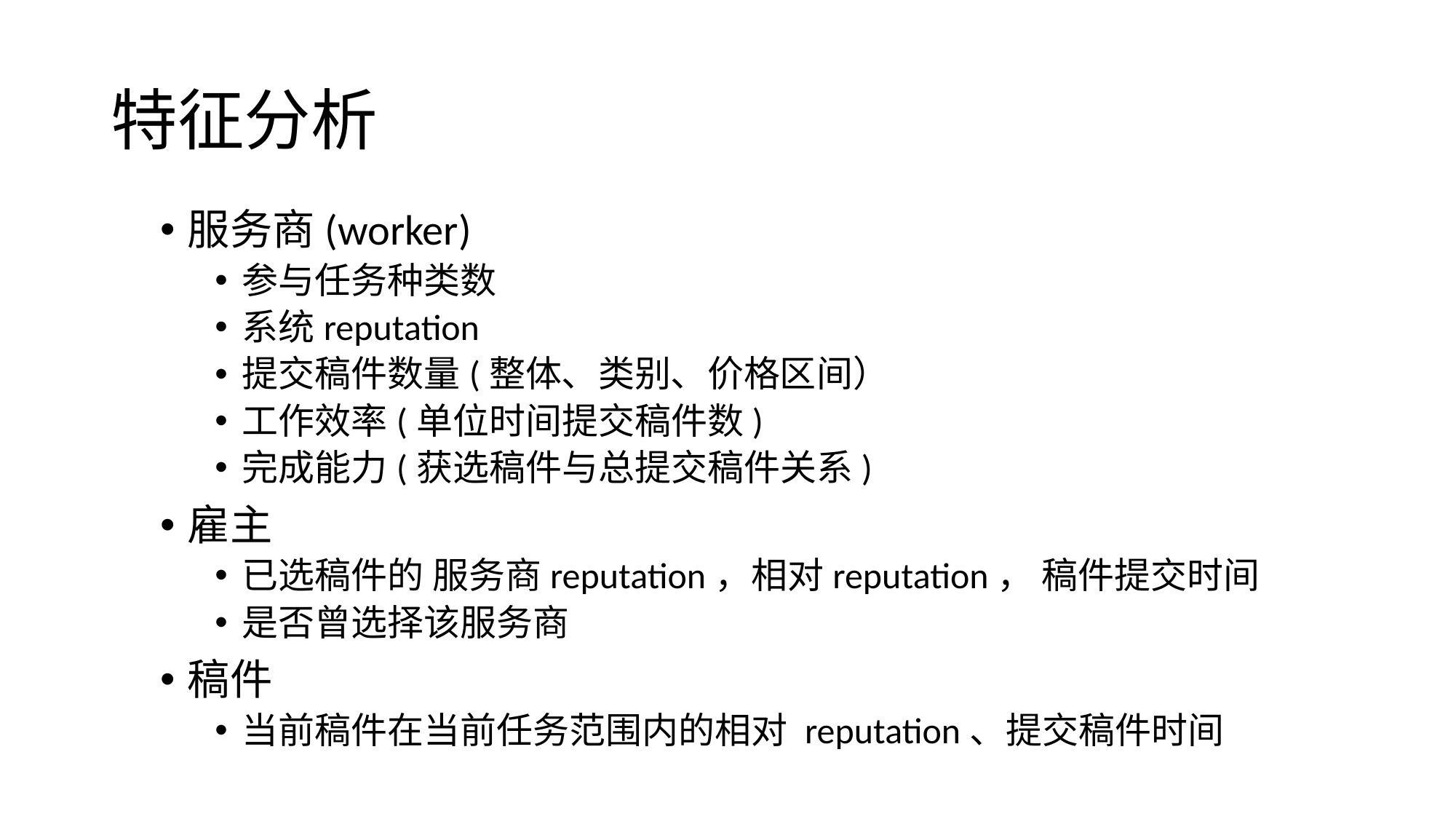

# 特征分析
服务商(worker)
参与任务种类数
系统reputation
提交稿件数量(整体、类别、价格区间）
工作效率(单位时间提交稿件数)
完成能力(获选稿件与总提交稿件关系)
雇主
已选稿件的 服务商reputation，相对reputation， 稿件提交时间
是否曾选择该服务商
稿件
当前稿件在当前任务范围内的相对 reputation、提交稿件时间